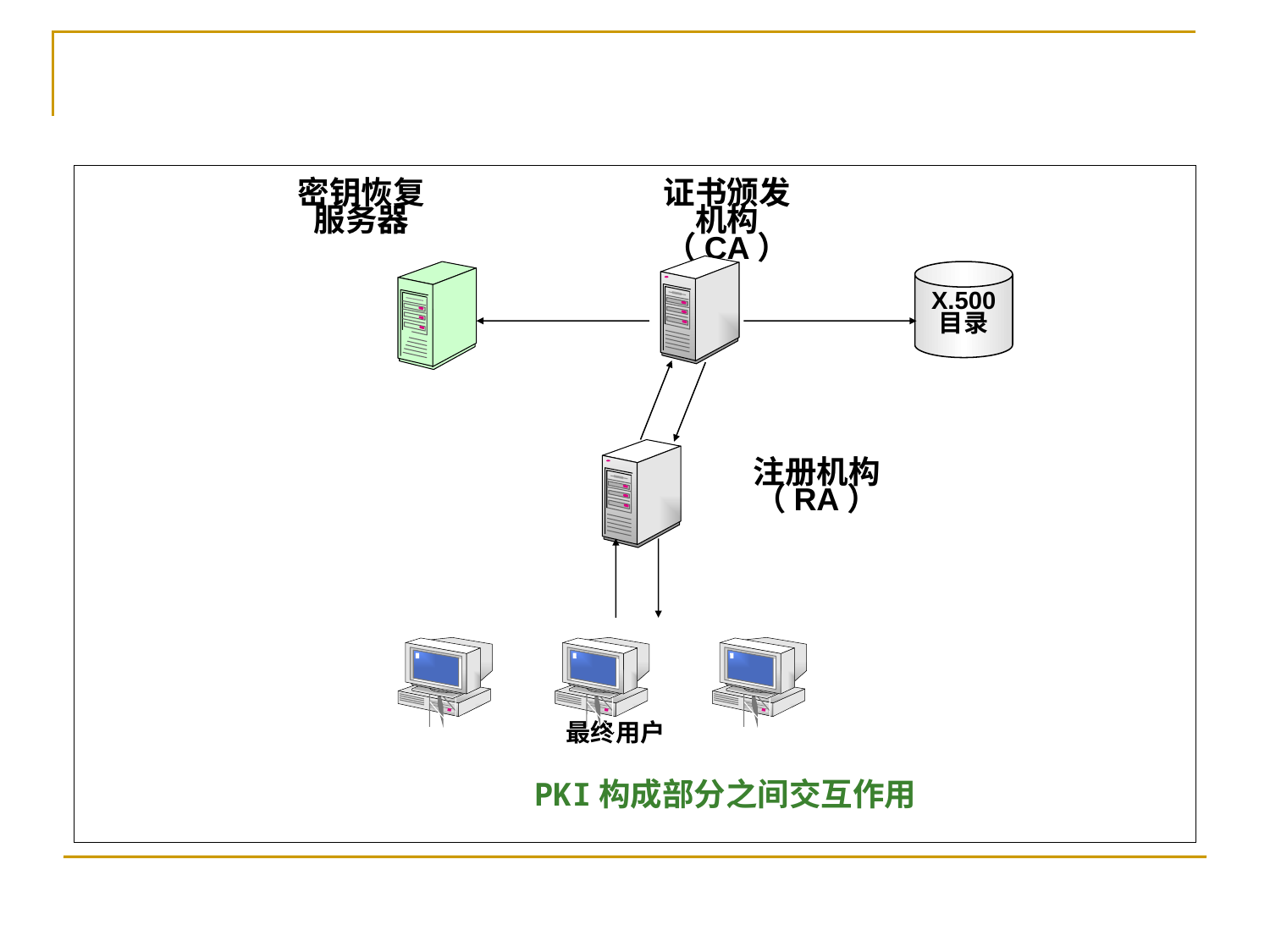

密钥恢复
服务器
证书颁发
机构（CA）

X.500
目录

注册机构
（RA）

最终用户
PKI构成部分之间交互作用